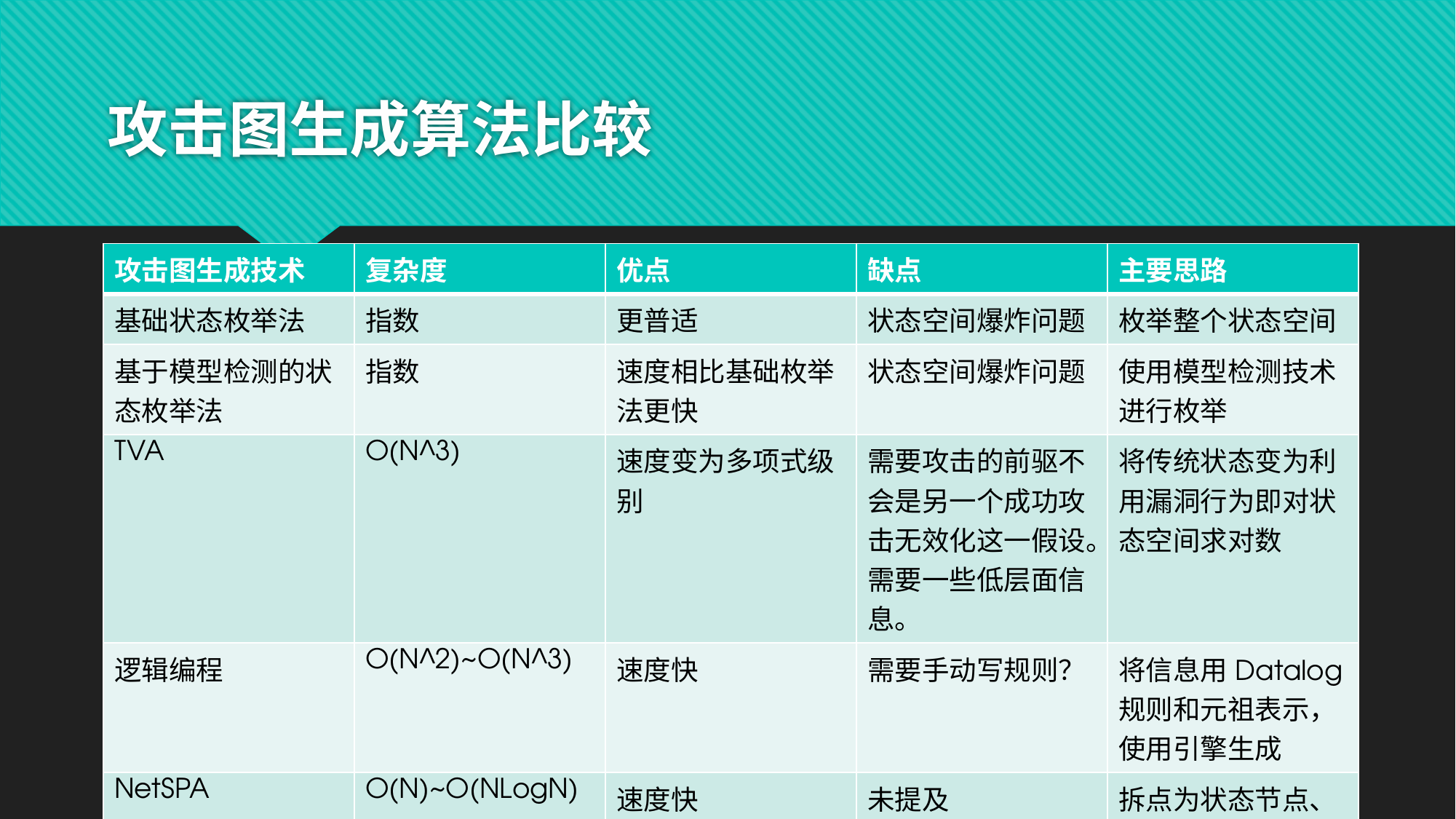

# 攻击图生成算法比较
| 攻击图生成技术 | 复杂度 | 优点 | 缺点 | 主要思路 |
| --- | --- | --- | --- | --- |
| 基础状态枚举法 | 指数 | 更普适 | 状态空间爆炸问题 | 枚举整个状态空间 |
| 基于模型检测的状态枚举法 | 指数 | 速度相比基础枚举法更快 | 状态空间爆炸问题 | 使用模型检测技术进行枚举 |
| TVA | O(N^3) | 速度变为多项式级别 | 需要攻击的前驱不会是另一个成功攻击无效化这一假设。 需要一些低层面信息。 | 将传统状态变为利用漏洞行为即对状态空间求对数 |
| 逻辑编程 | O(N^2)~O(N^3) | 速度快 | 需要手动写规则？ | 将信息用Datalog规则和元祖表示，使用引擎生成 |
| NetSPA | O(N)~O(NLogN) | 速度快 | 未提及 | 拆点为状态节点、先决条件和漏洞节点 |